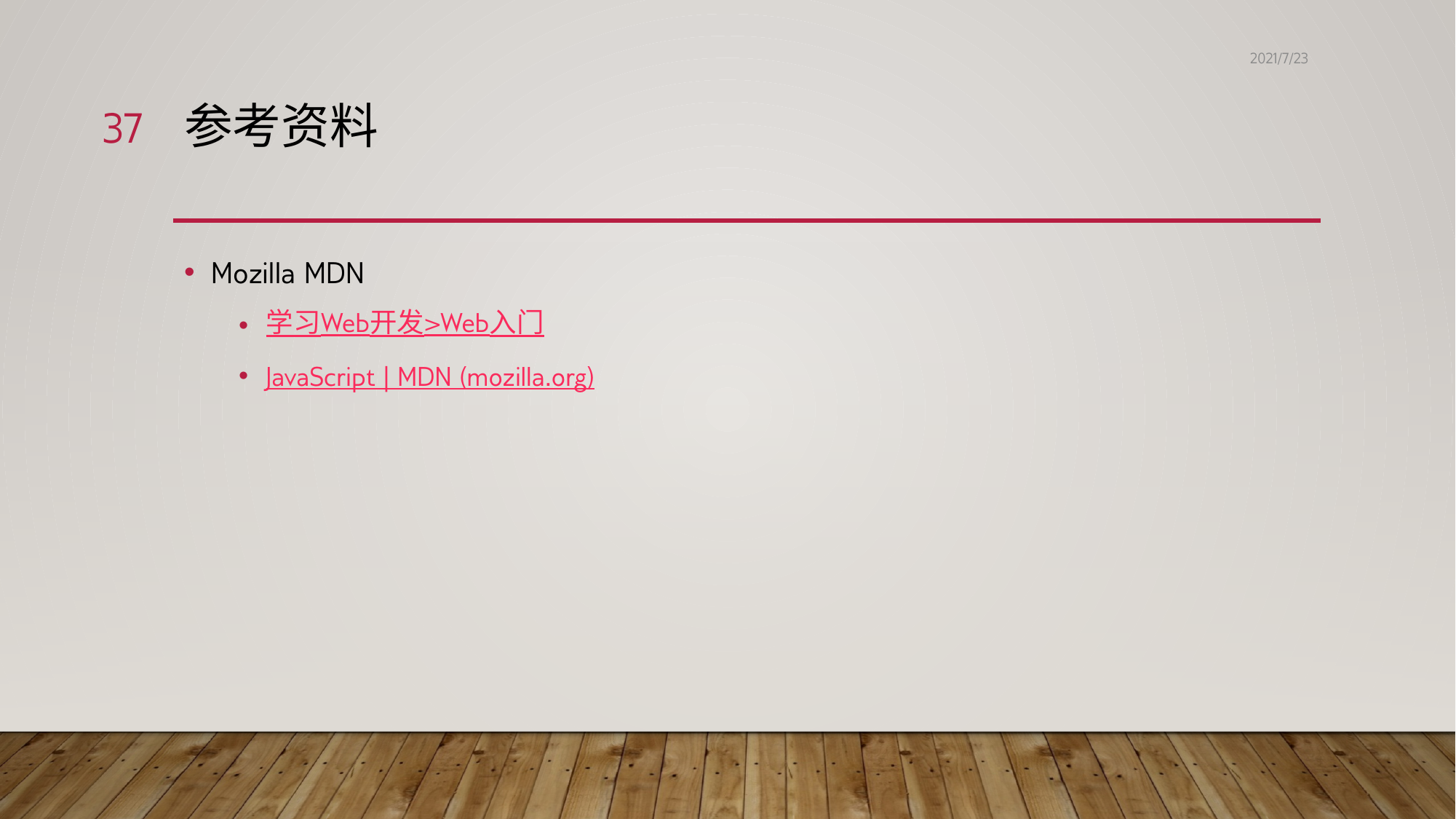

2021/7/23
37
# 参考资料
Mozilla MDN
学习Web开发>Web入门
JavaScript | MDN (mozilla.org)